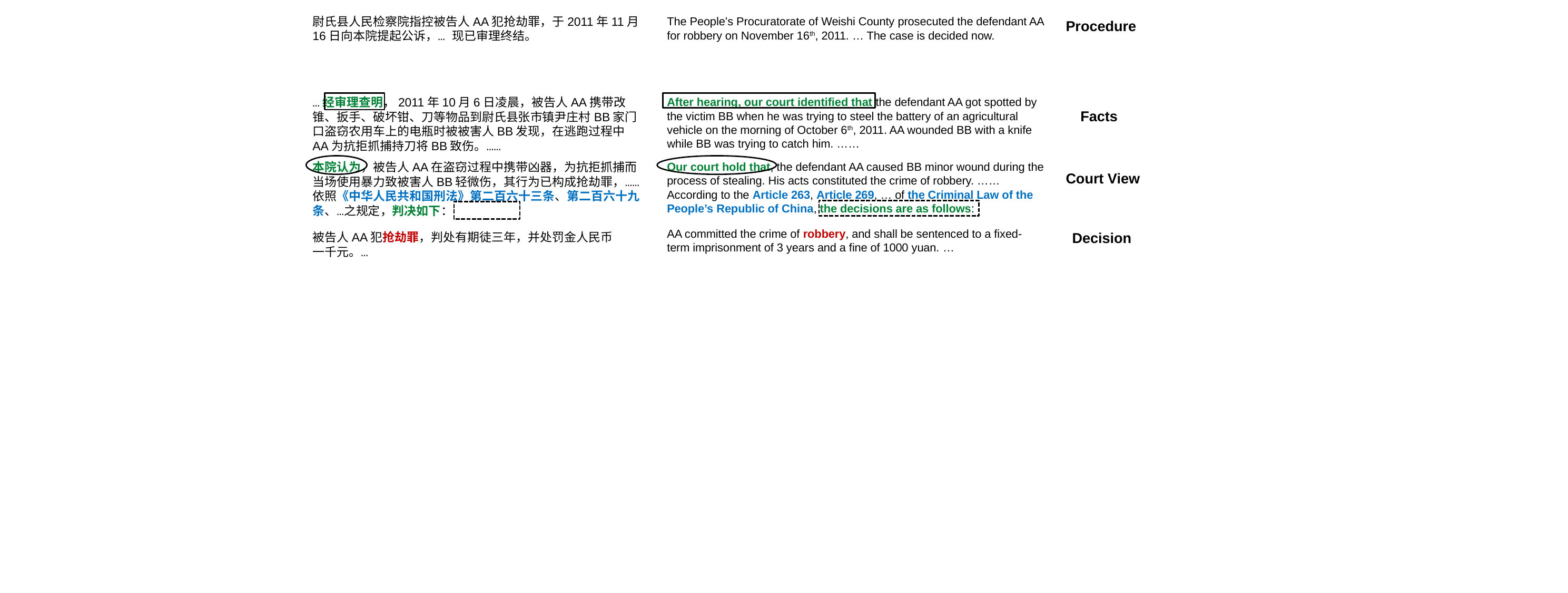

The People’s Procuratorate of Weishi County prosecuted the defendant AA for robbery on November 16th, 2011. … The case is decided now.
尉氏县人民检察院指控被告人AA犯抢劫罪，于2011年11月16日向本院提起公诉，… 现已审理终结。
Procedure
After hearing, our court identified that the defendant AA got spotted by the victim BB when he was trying to steel the battery of an agricultural vehicle on the morning of October 6th, 2011. AA wounded BB with a knife while BB was trying to catch him. ……
…经审理查明，2011年10月6日凌晨，被告人AA携带改锥、扳手、破坏钳、刀等物品到尉氏县张市镇尹庄村BB家门口盗窃农用车上的电瓶时被被害人BB发现，在逃跑过程中AA为抗拒抓捕持刀将BB致伤。……

Facts

Our court hold that, the defendant AA caused BB minor wound during the process of stealing. His acts constituted the crime of robbery. …… According to the Article 263, Article 269, … of the Criminal Law of the People’s Republic of China, the decisions are as follows:
本院认为，被告人AA在盗窃过程中携带凶器，为抗拒抓捕而当场使用暴力致被害人BB轻微伤，其行为已构成抢劫罪，…… 依照《中华人民共和国刑法》第二百六十三条、第二百六十九条、…之规定，判决如下：

Court View

AA committed the crime of robbery, and shall be sentenced to a fixed-term imprisonment of 3 years and a fine of 1000 yuan. …
Decision
被告人AA犯抢劫罪，判处有期徒三年，并处罚金人民币一千元。…